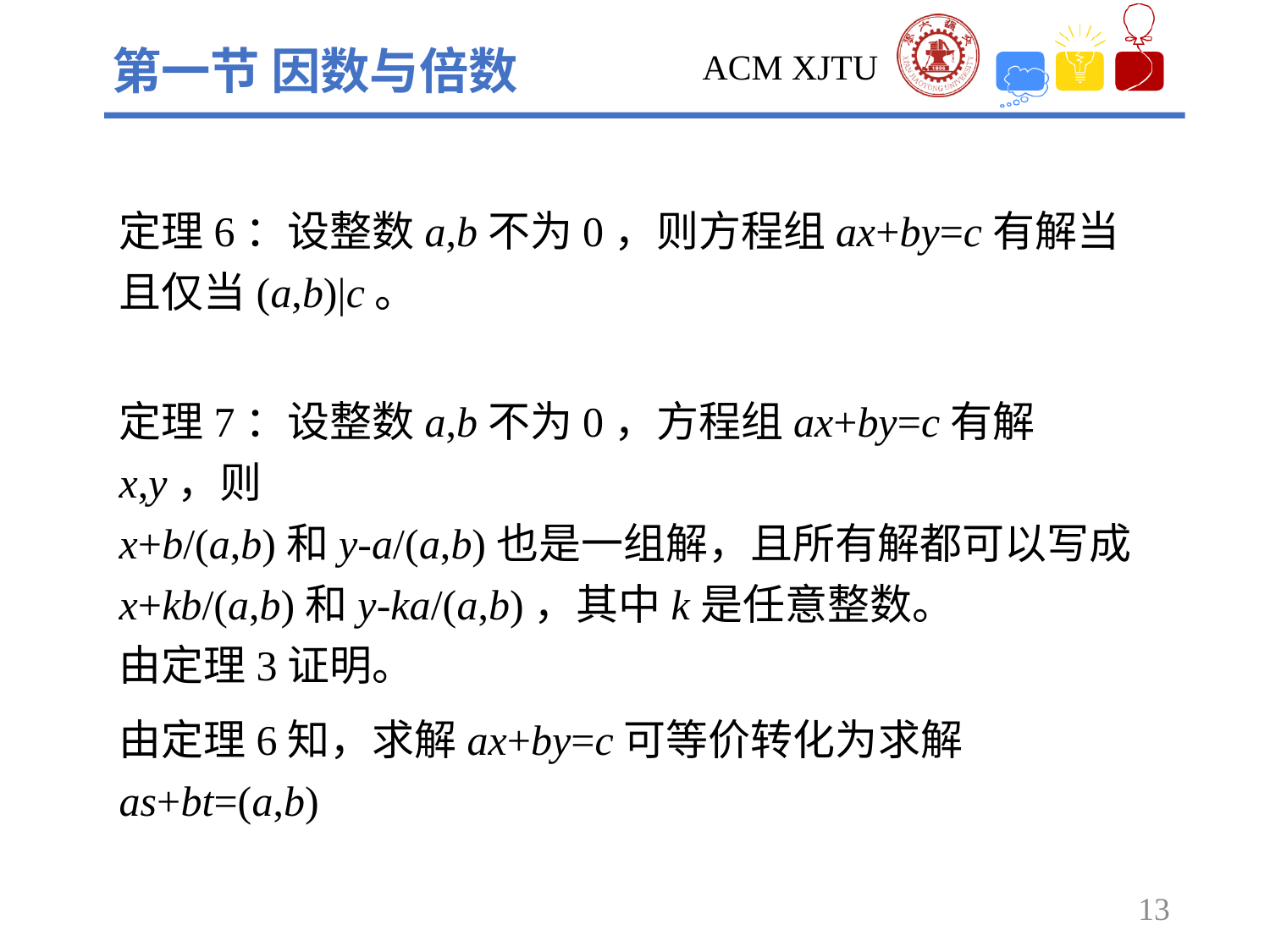

第一节 因数与倍数
定理6：设整数a,b不为0，则方程组ax+by=c有解当且仅当(a,b)|c。
定理7：设整数a,b不为0，方程组ax+by=c有解x,y，则
x+b/(a,b)和y-a/(a,b)也是一组解，且所有解都可以写成
x+kb/(a,b)和y-ka/(a,b)，其中k是任意整数。
由定理3证明。
由定理6知，求解ax+by=c可等价转化为求解
as+bt=(a,b)
13